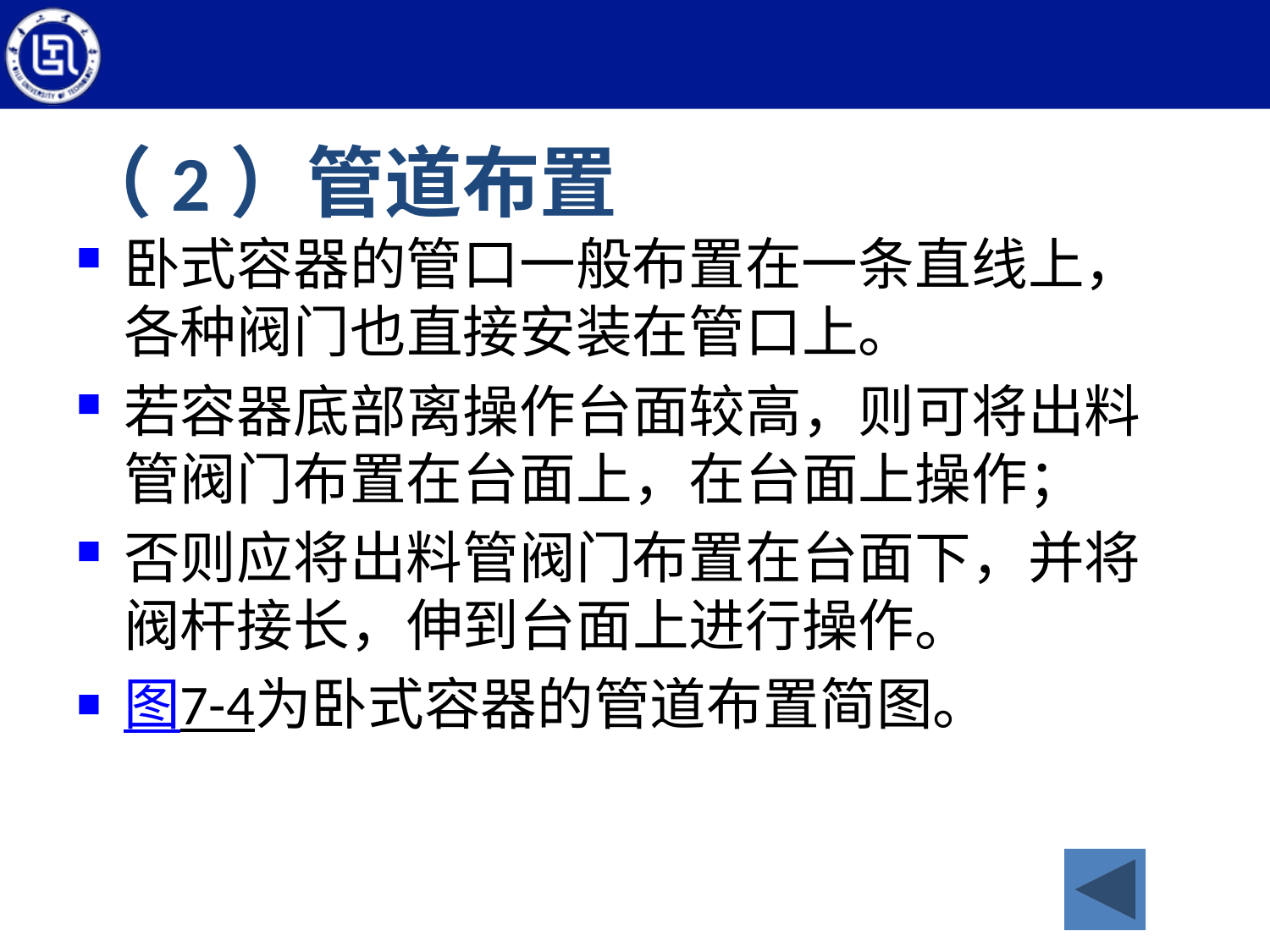

# （2）管道布置
卧式容器的管口一般布置在一条直线上，各种阀门也直接安装在管口上。
若容器底部离操作台面较高，则可将出料管阀门布置在台面上，在台面上操作；
否则应将出料管阀门布置在台面下，并将阀杆接长，伸到台面上进行操作。
图7-4为卧式容器的管道布置简图。